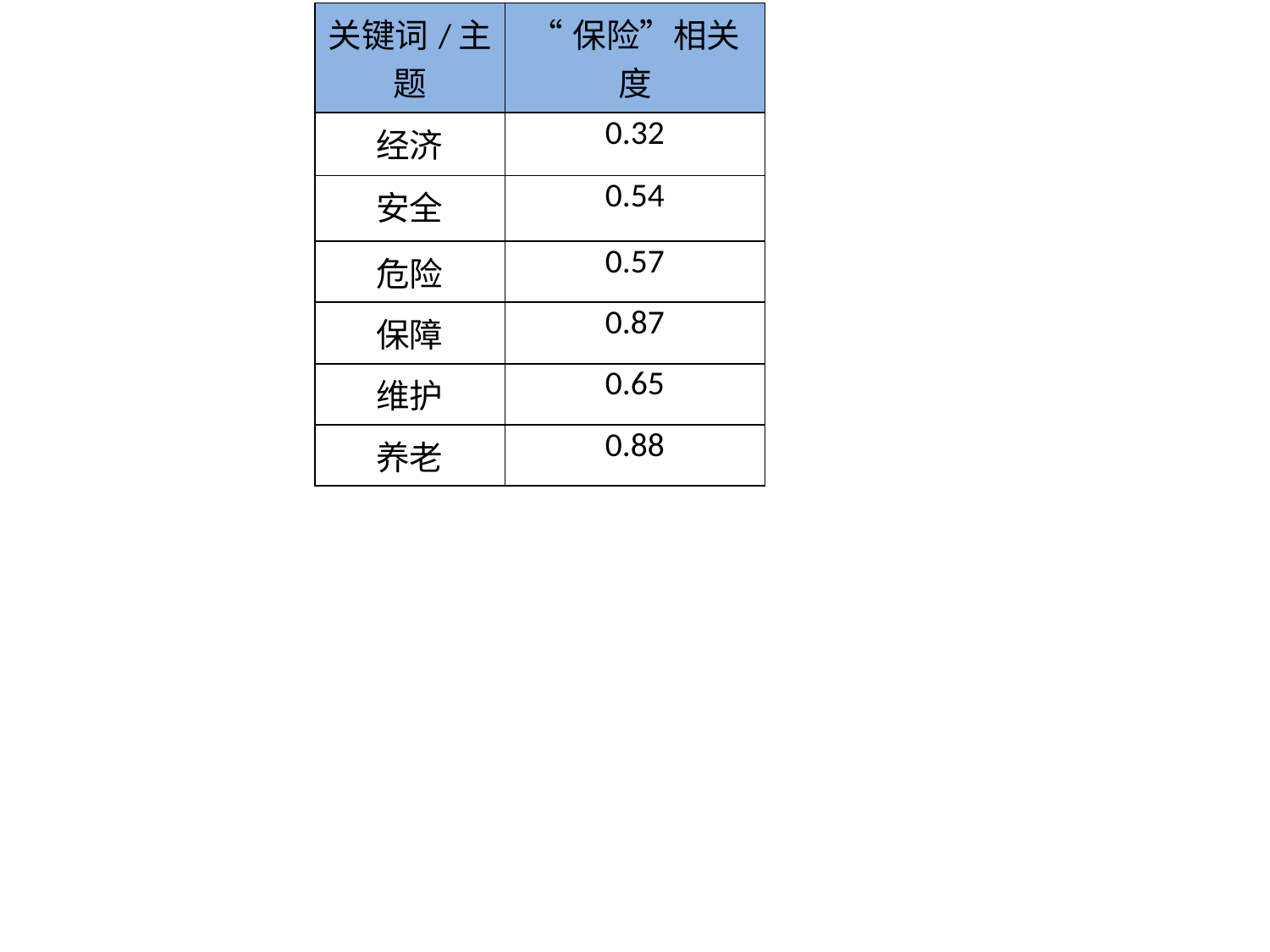

| 关键词/主题 | “保险”相关度 |
| --- | --- |
| 经济 | 0.32 |
| 安全 | 0.54 |
| 危险 | 0.57 |
| 保障 | 0.87 |
| 维护 | 0.65 |
| 养老 | 0.88 |